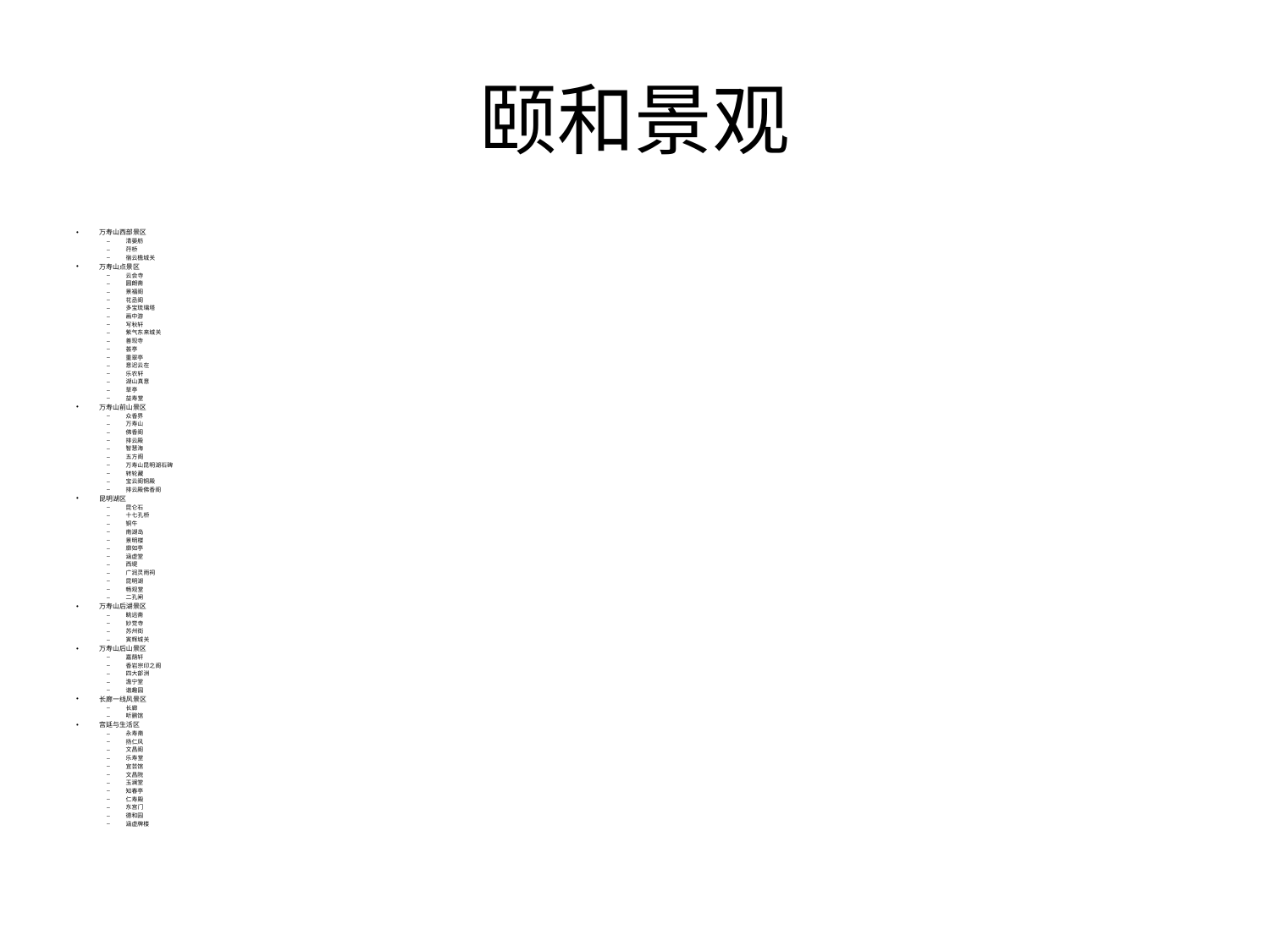

# 颐和景观
万寿山西部景区
清晏舫
荇桥
宿云檐城关
万寿山点景区
云会寺
圆朗斋
景福阁
花丞阁
多宝琉璃塔
画中游
写秋轩
紫气东来城关
善现寺
荟亭
重翠亭
意迟云在
乐农轩
湖山真意
草亭
益寿堂
万寿山前山景区
众香界
万寿山
佛香阁
排云殿
智慧海
五方阁
万寿山昆明湖石碑
转轮藏
宝云阁铜殿
排云殿佛香阁
昆明湖区
昆仑石
十七孔桥
铜牛
南湖岛
景明楼
廓如亭
涵虚堂
西堤
广润灵雨祠
昆明湖
畅观堂
二孔闸
万寿山后湖景区
眺远斋
妙觉寺
苏州街
寅辉城关
万寿山后山景区
嘉荫轩
香岩宗印之阁
四大部洲
澹宁堂
谐趣园
长廊一线风景区
长廊
听鹂馆
宫廷与生活区
永寿斋
扬仁风
文昌阁
乐寿堂
宜芸馆
文昌院
玉澜堂
知春亭
仁寿殿
东宫门
德和园
涵虚牌楼